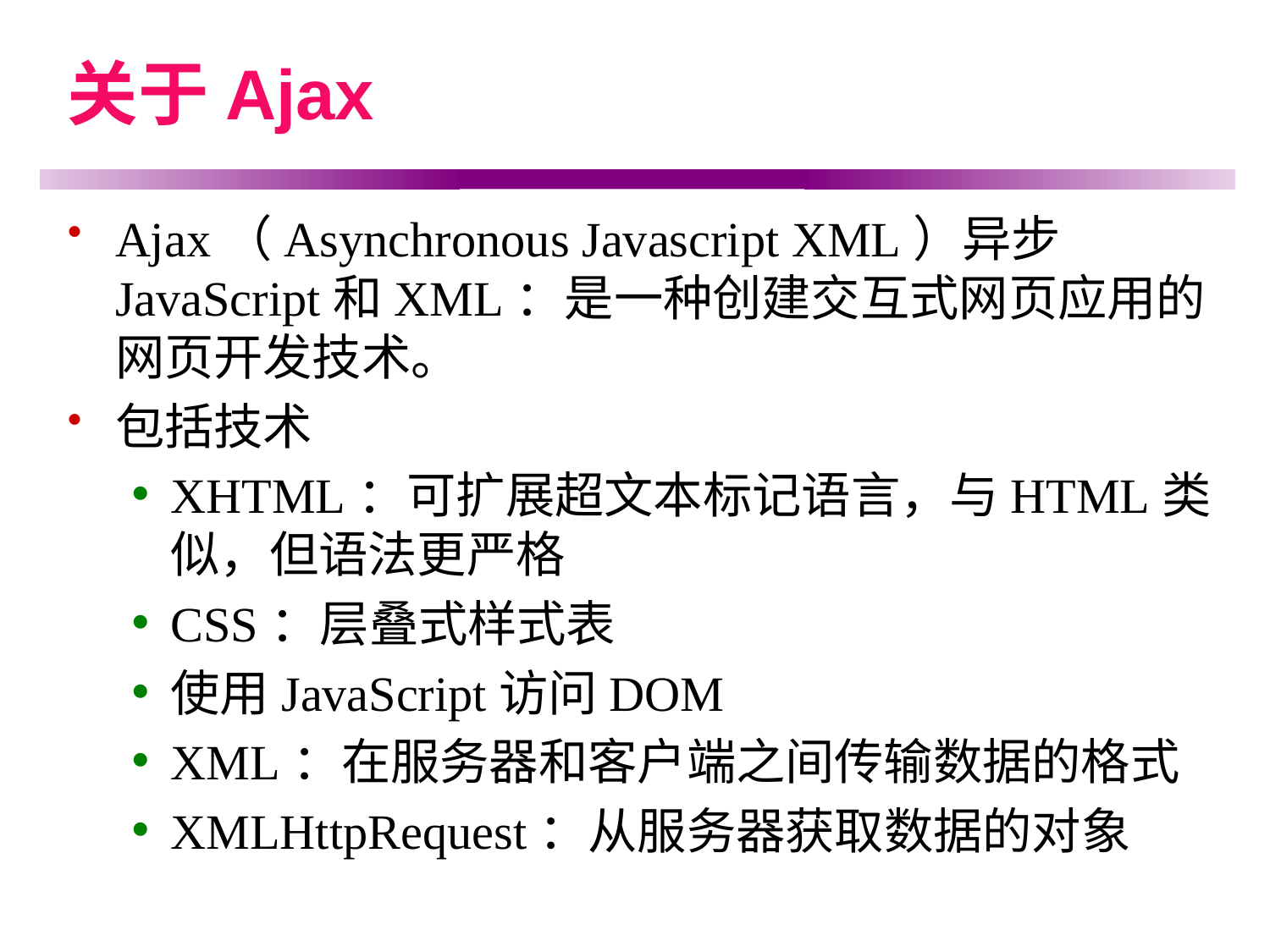

# 关于Ajax
Ajax（Asynchronous Javascript XML）异步JavaScript和XML：是一种创建交互式网页应用的网页开发技术。
包括技术
XHTML：可扩展超文本标记语言，与HTML类似，但语法更严格
CSS：层叠式样式表
使用JavaScript访问DOM
XML：在服务器和客户端之间传输数据的格式
XMLHttpRequest：从服务器获取数据的对象